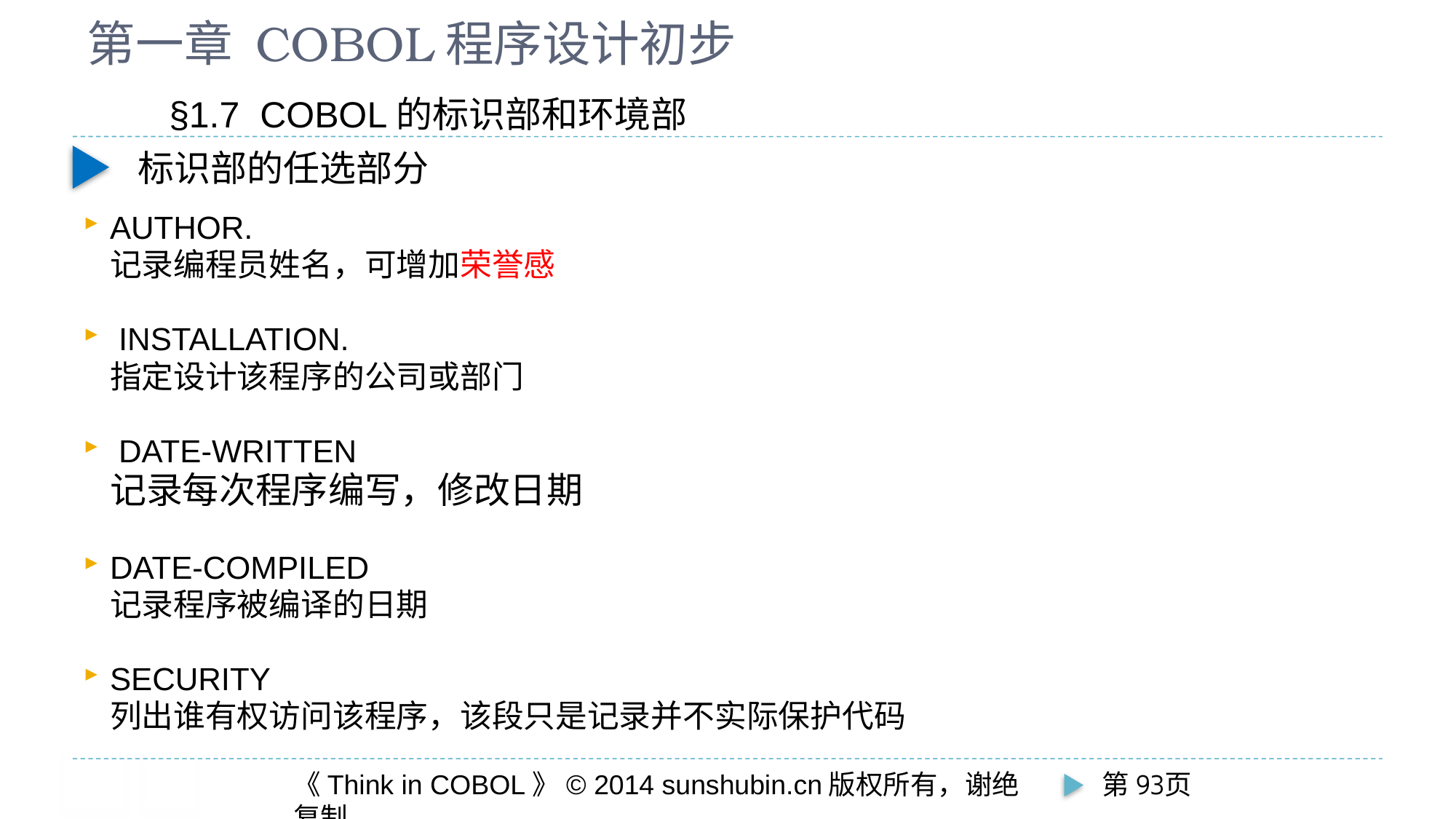

# 第一章 COBOL程序设计初步
§1.7  COBOL的标识部和环境部

标识部的任选部分
AUTHOR.
	记录编程员姓名，可增加荣誉感

 INSTALLATION.
	指定设计该程序的公司或部门

 DATE-WRITTEN
	记录每次程序编写，修改日期

DATE-COMPILED
	记录程序被编译的日期

SECURITY
	列出谁有权访问该程序，该段只是记录并不实际保护代码